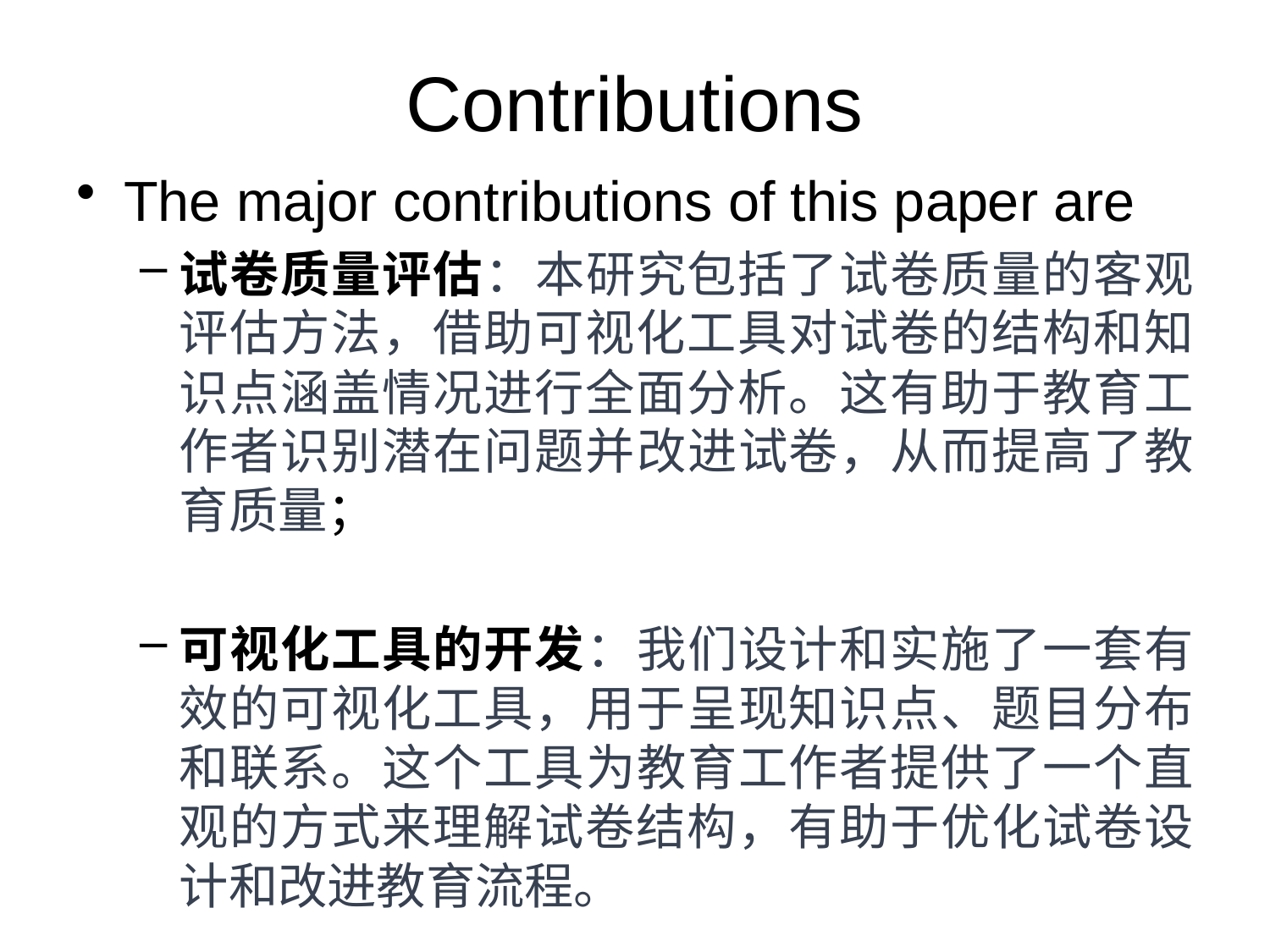

# Contributions
The major contributions of this paper are
试卷质量评估：本研究包括了试卷质量的客观评估方法，借助可视化工具对试卷的结构和知识点涵盖情况进行全面分析。这有助于教育工作者识别潜在问题并改进试卷，从而提高了教育质量；

可视化工具的开发：我们设计和实施了一套有效的可视化工具，用于呈现知识点、题目分布和联系。这个工具为教育工作者提供了一个直观的方式来理解试卷结构，有助于优化试卷设计和改进教育流程。